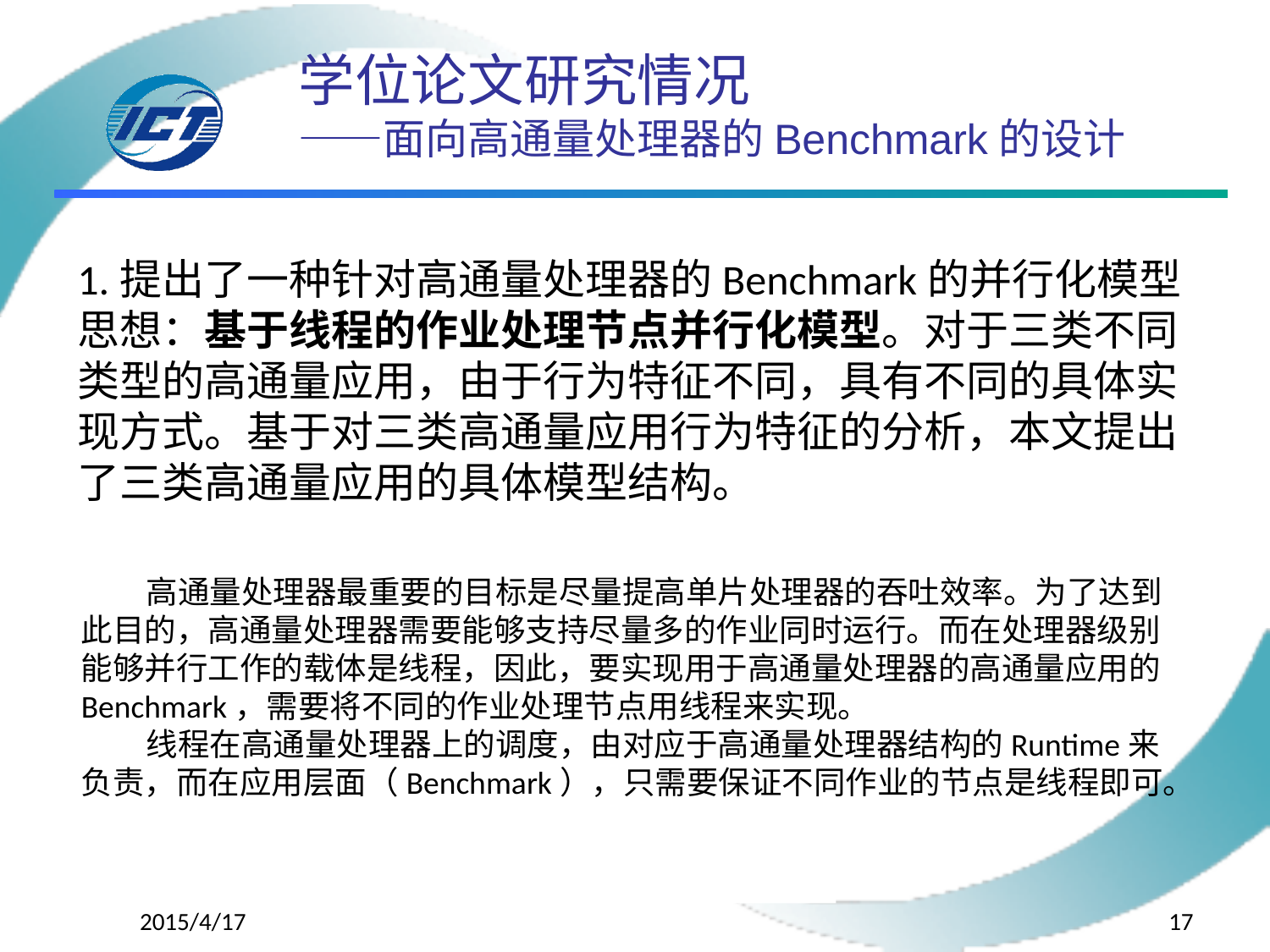

# 学位论文研究情况 ——面向高通量处理器的Benchmark的设计
1.提出了一种针对高通量处理器的Benchmark的并行化模型思想：基于线程的作业处理节点并行化模型。对于三类不同类型的高通量应用，由于行为特征不同，具有不同的具体实现方式。基于对三类高通量应用行为特征的分析，本文提出了三类高通量应用的具体模型结构。
        高通量处理器最重要的目标是尽量提高单片处理器的吞吐效率。为了达到此目的，高通量处理器需要能够支持尽量多的作业同时运行。而在处理器级别能够并行工作的载体是线程，因此，要实现用于高通量处理器的高通量应用的Benchmark，需要将不同的作业处理节点用线程来实现。
        线程在高通量处理器上的调度，由对应于高通量处理器结构的Runtime来负责，而在应用层面（Benchmark），只需要保证不同作业的节点是线程即可。
2015/4/17
17